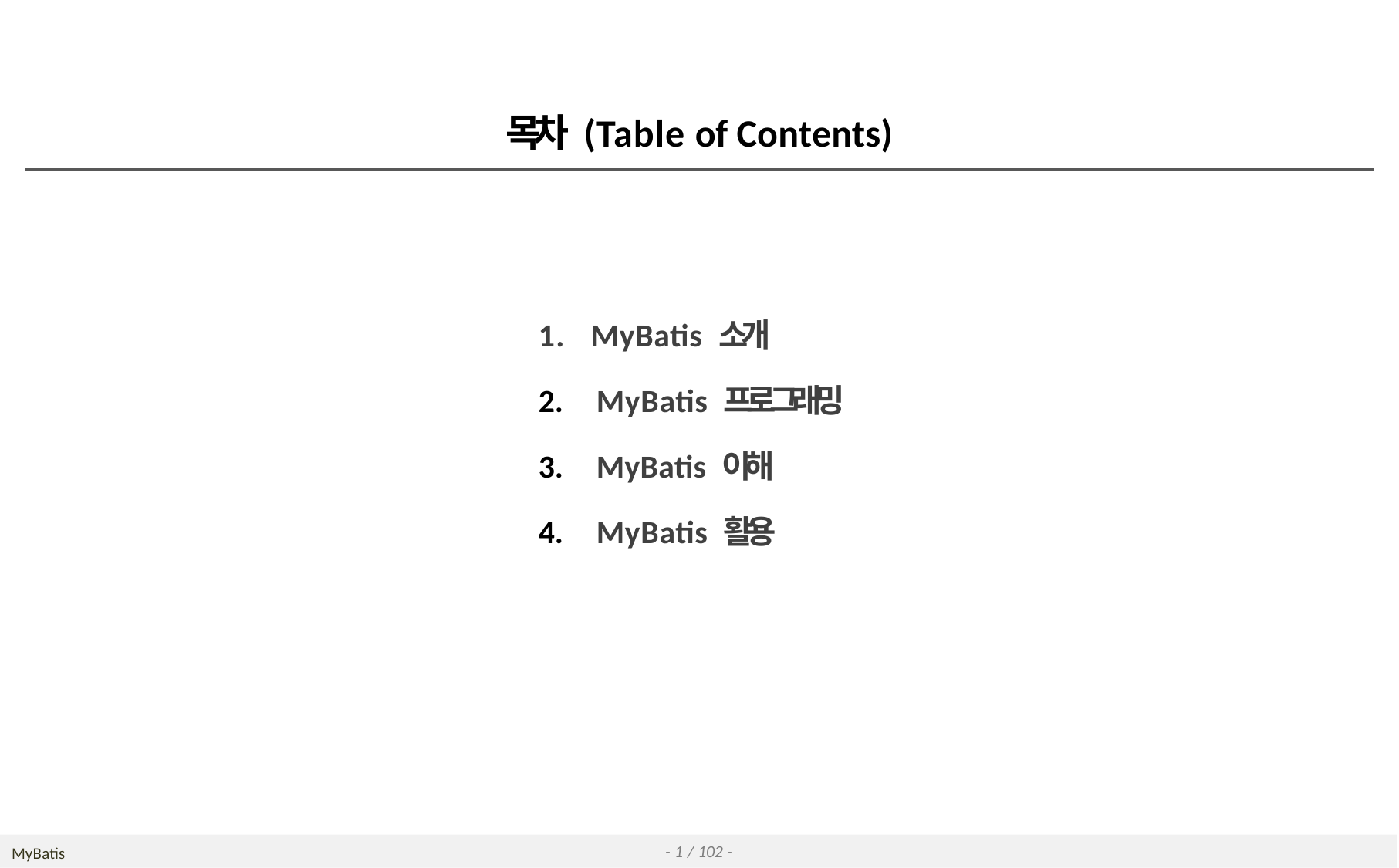

# 목차  (Table of Contents)

1.   MyBatis 소개
MyBatis 프로그래밍
MyBatis 이해
MyBatis 활용

- 1 / 102 -
MyBatis